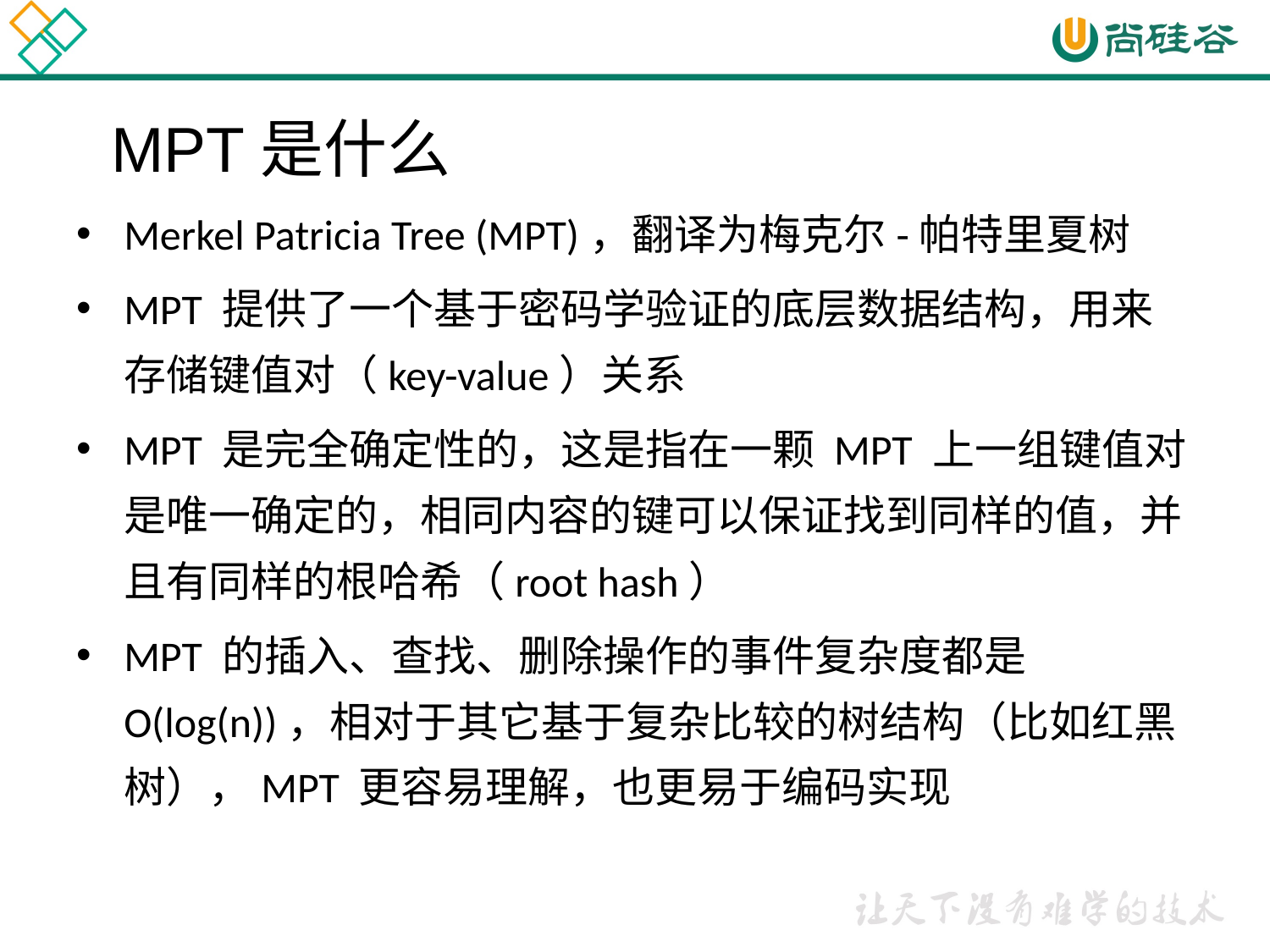

# MPT是什么
Merkel Patricia Tree (MPT)，翻译为梅克尔-帕特里夏树
MPT 提供了一个基于密码学验证的底层数据结构，用来存储键值对（key-value）关系
MPT 是完全确定性的，这是指在一颗 MPT 上一组键值对是唯一确定的，相同内容的键可以保证找到同样的值，并且有同样的根哈希（root hash）
MPT 的插入、查找、删除操作的事件复杂度都是O(log(n))，相对于其它基于复杂比较的树结构（比如红黑树），MPT 更容易理解，也更易于编码实现